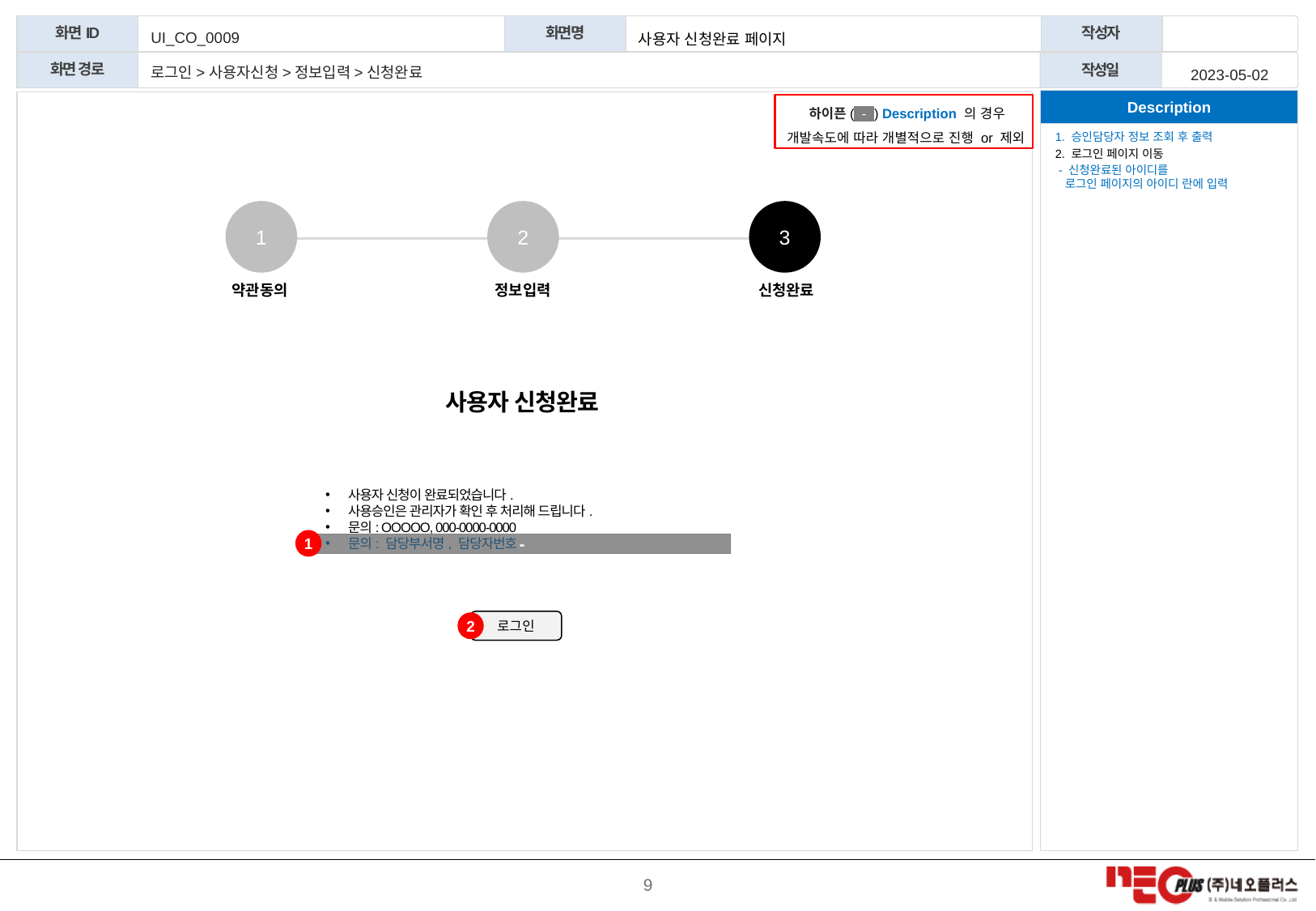

UI_CO_0009
사용자 신청완료 페이지
로그인>사용자신청>정보입력>신청완료
2023-05-02
 하이픈(  -  ) Description 의 경우
 개발속도에 따라 개별적으로 진행 or 제외
1. 승인담당자 정보 조회 후 출력
2. 로그인 페이지 이동
 - 신청완료된 아이디를
   로그인 페이지의 아이디 란에 입력
1
2
3
약관동의
정보입력
신청완료
사용자 신청완료
사용자 신청이 완료되었습니다.
사용승인은 관리자가 확인 후 처리해 드립니다.
문의: OOOOO, 000-0000-0000
문의: 담당부서명, 담당자번호
1
-
로그인
2